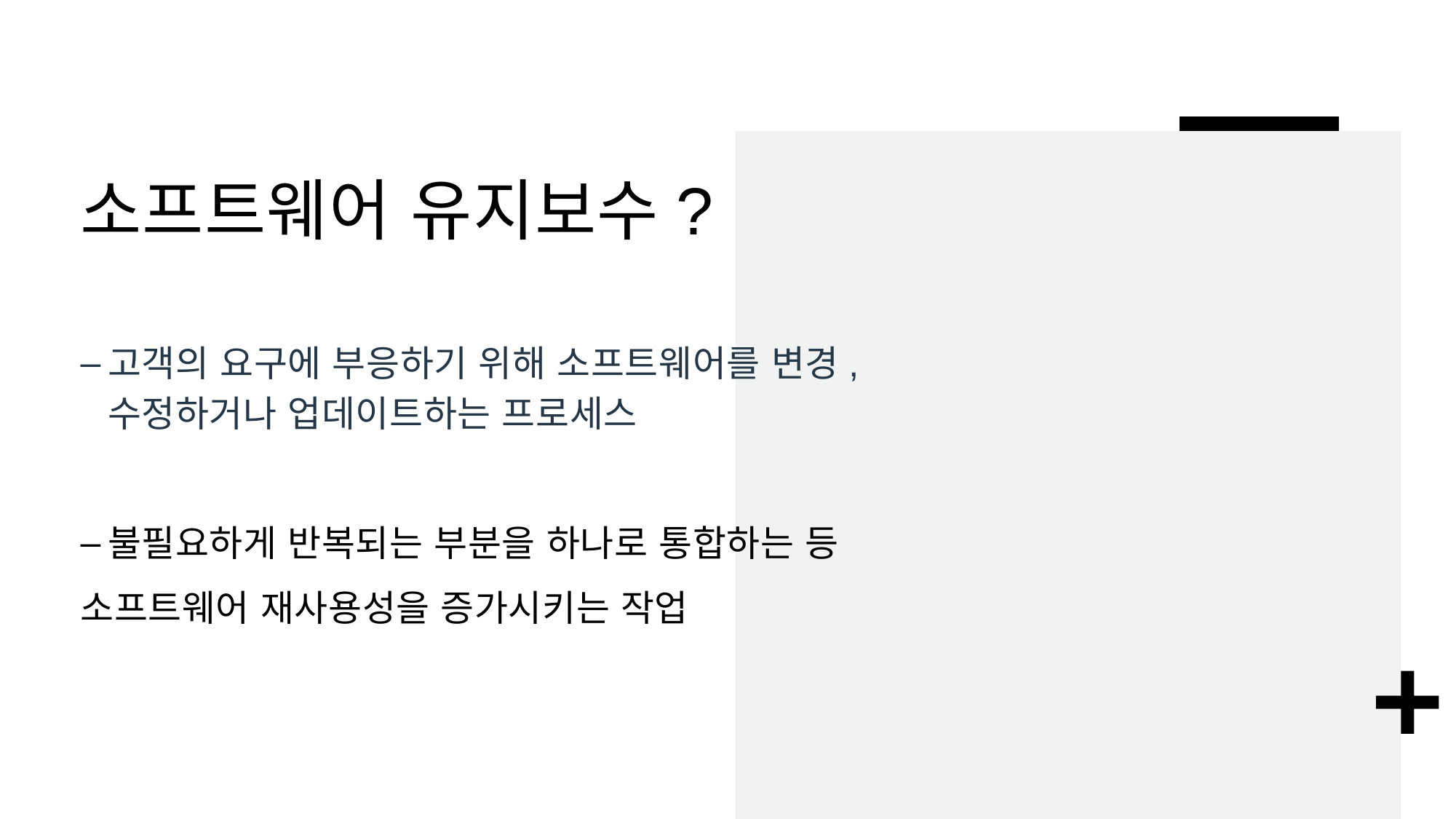

# 소프트웨어 유지보수?
고객의 요구에 부응하기 위해 소프트웨어를 변경, 수정하거나 업데이트하는 프로세스

불필요하게 반복되는 부분을 하나로 통합하는 등
소프트웨어 재사용성을 증가시키는 작업